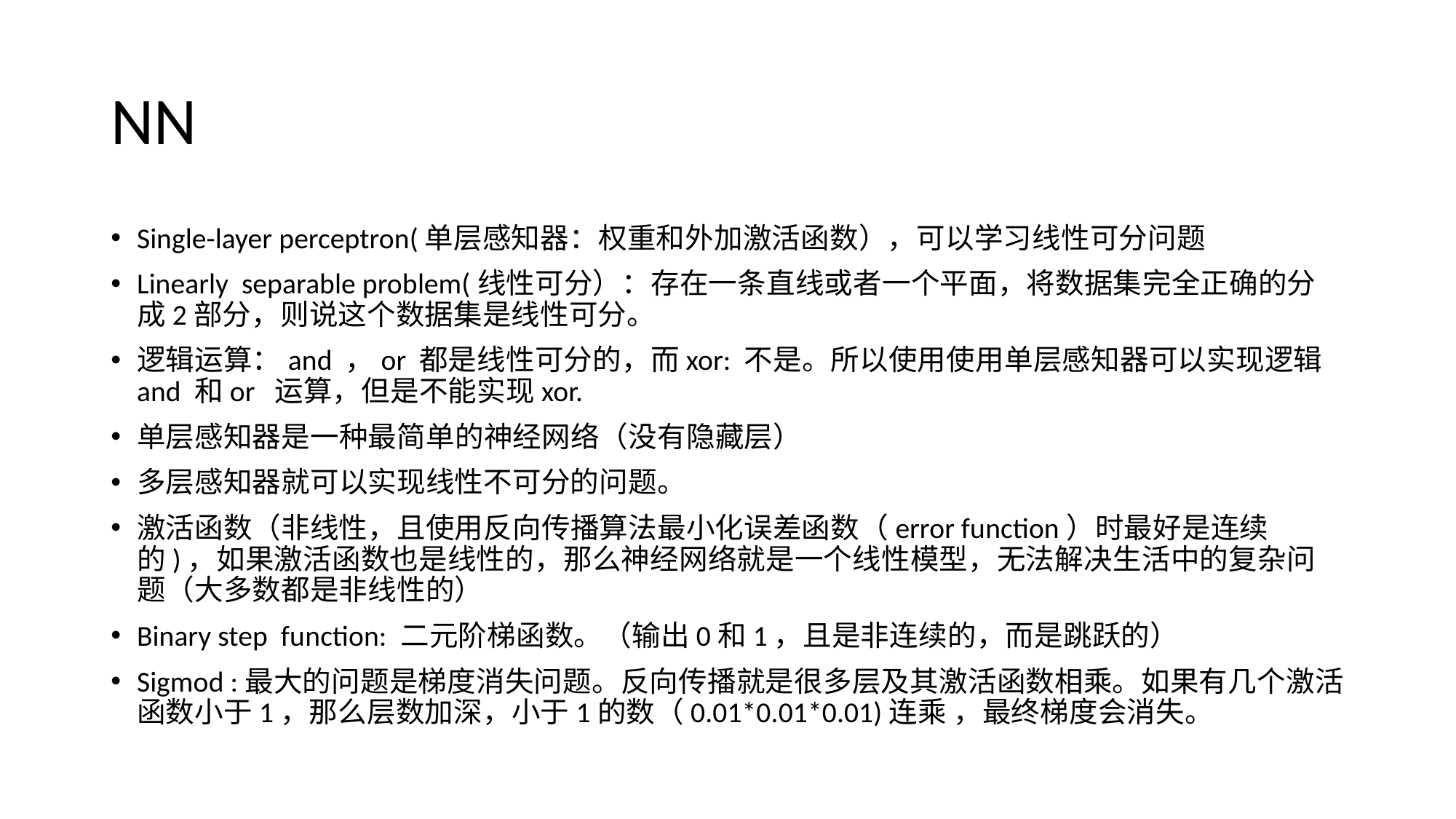

# NN
Single-layer perceptron(单层感知器：权重和外加激活函数），可以学习线性可分问题
Linearly  separable problem(线性可分）：存在一条直线或者一个平面，将数据集完全正确的分成2部分，则说这个数据集是线性可分。
逻辑运算：and ，or 都是线性可分的，而xor: 不是。所以使用使用单层感知器可以实现逻辑and 和or  运算，但是不能实现xor.
单层感知器是一种最简单的神经网络（没有隐藏层）
多层感知器就可以实现线性不可分的问题。
激活函数（非线性，且使用反向传播算法最小化误差函数（error function）时最好是连续的)，如果激活函数也是线性的，那么神经网络就是一个线性模型，无法解决生活中的复杂问题（大多数都是非线性的）
Binary step  function: 二元阶梯函数。（输出0和1，且是非连续的，而是跳跃的）
Sigmod :最大的问题是梯度消失问题。反向传播就是很多层及其激活函数相乘。如果有几个激活函数小于1，那么层数加深，小于1的数（0.01*0.01*0.01)连乘 ，最终梯度会消失。